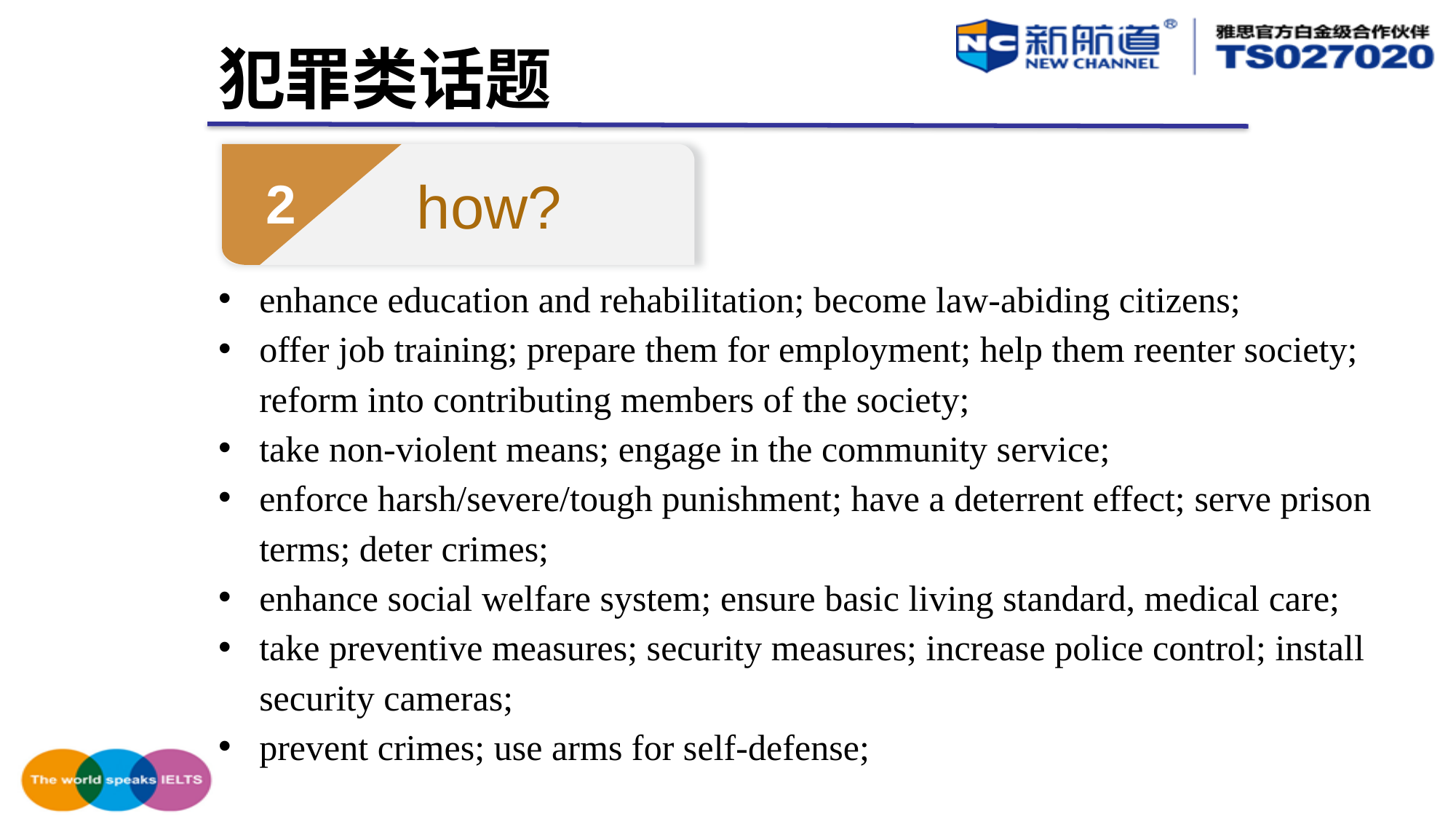

犯罪类话题
      how?
2
enhance education and rehabilitation; become law-abiding citizens;
offer job training; prepare them for employment; help them reenter society; reform into contributing members of the society;
take non-violent means; engage in the community service;
enforce harsh/severe/tough punishment; have a deterrent effect; serve prison terms; deter crimes;
enhance social welfare system; ensure basic living standard, medical care;
take preventive measures; security measures; increase police control; install security cameras;
prevent crimes; use arms for self-defense;